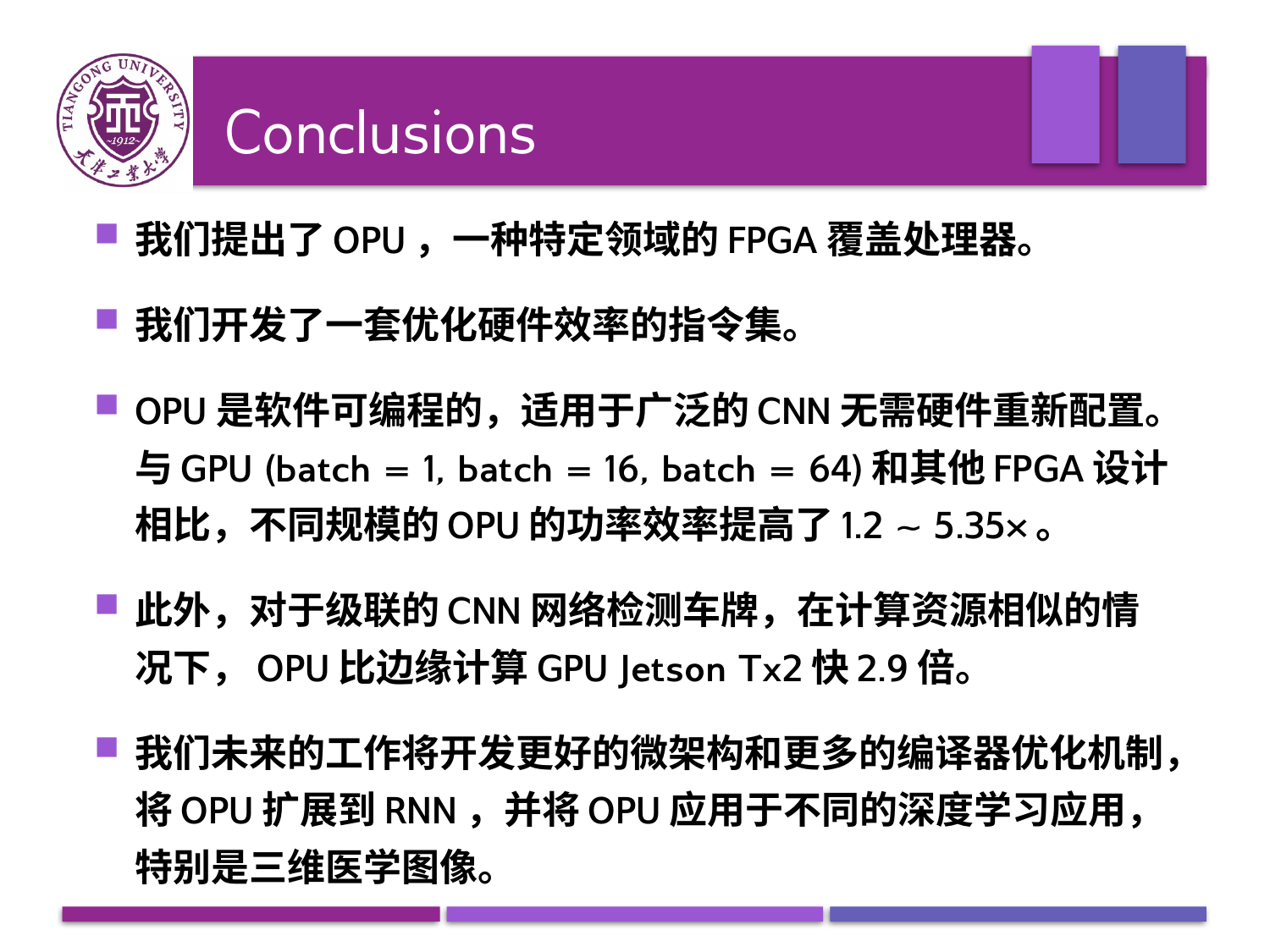

# Conclusions
我们提出了OPU，一种特定领域的FPGA覆盖处理器。
我们开发了一套优化硬件效率的指令集。
OPU是软件可编程的，适用于广泛的CNN无需硬件重新配置。与GPU (batch = 1, batch = 16, batch = 64)和其他FPGA设计相比，不同规模的OPU的功率效率提高了1.2 ~ 5.35×。
此外，对于级联的CNN网络检测车牌，在计算资源相似的情况下，OPU比边缘计算GPU Jetson Tx2快2.9倍。
我们未来的工作将开发更好的微架构和更多的编译器优化机制，将OPU扩展到RNN，并将OPU应用于不同的深度学习应用，特别是三维医学图像。